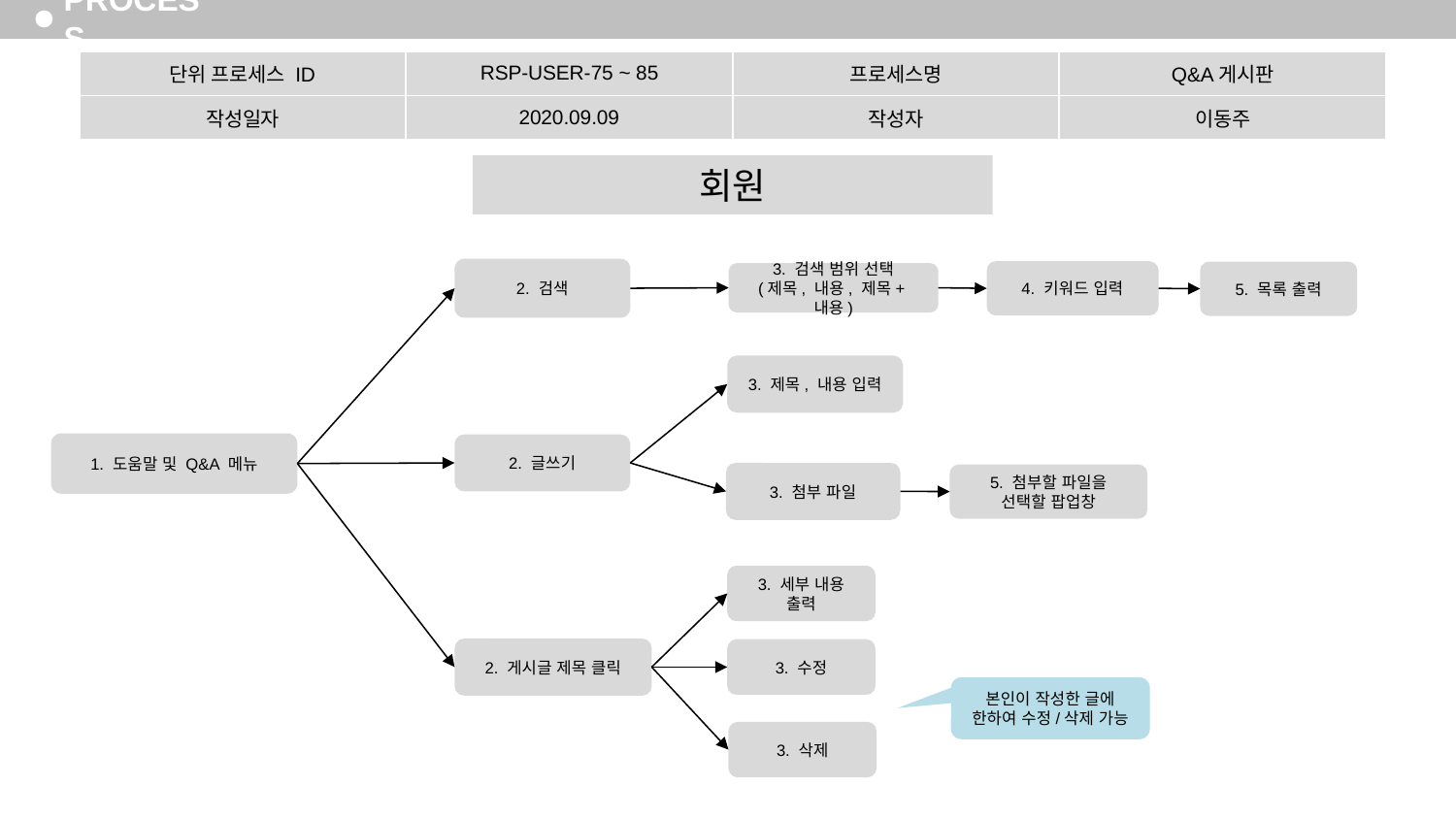

# PROCESS
| 단위 프로세스 ID | RSP-USER-75 ~ 85 | 프로세스명 | Q&A게시판 |
| --- | --- | --- | --- |
| 작성일자 | 2020.09.09 | 작성자 | 이동주 |
회원
2. 검색
4. 키워드 입력
5. 목록 출력
3. 검색 범위 선택
(제목, 내용, 제목+내용)
3. 제목, 내용 입력
1. 도움말 및 Q&A 메뉴
2. 글쓰기
3. 첨부 파일
5. 첨부할 파일을 선택할 팝업창
3. 세부 내용 출력
2. 게시글 제목 클릭
3. 수정
본인이 작성한 글에 한하여 수정/삭제 가능
3. 삭제